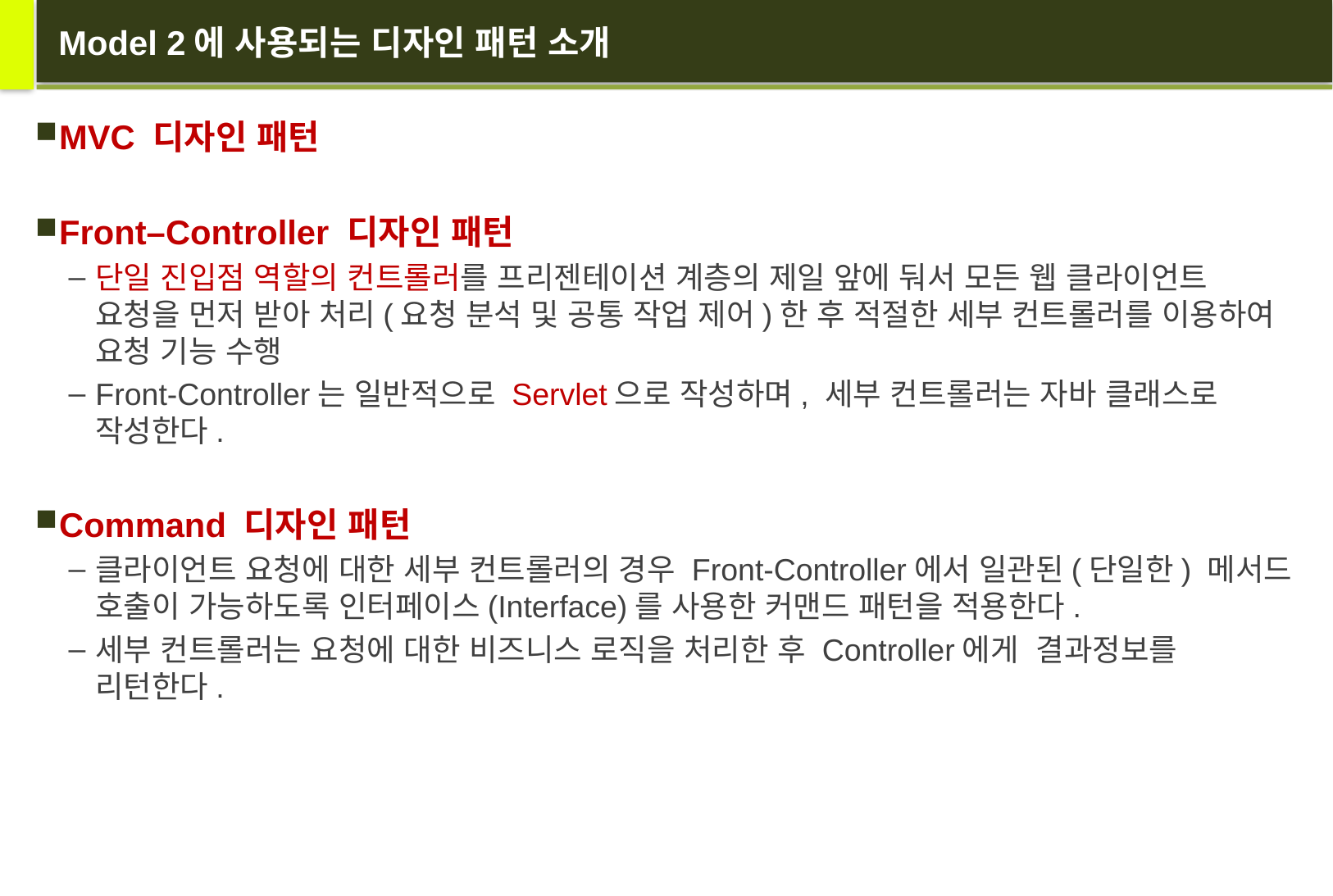

# Model 2에 사용되는 디자인 패턴 소개
MVC 디자인 패턴

Front–Controller 디자인 패턴
단일 진입점 역할의 컨트롤러를 프리젠테이션 계층의 제일 앞에 둬서 모든 웹 클라이언트 요청을 먼저 받아 처리(요청 분석 및 공통 작업 제어)한 후 적절한 세부 컨트롤러를 이용하여 요청 기능 수행
Front-Controller는 일반적으로 Servlet으로 작성하며, 세부 컨트롤러는 자바 클래스로 작성한다.

Command 디자인 패턴
클라이언트 요청에 대한 세부 컨트롤러의 경우 Front-Controller에서 일관된(단일한) 메서드 호출이 가능하도록 인터페이스(Interface)를 사용한 커맨드 패턴을 적용한다.
세부 컨트롤러는 요청에 대한 비즈니스 로직을 처리한 후 Controller에게  결과정보를 리턴한다.